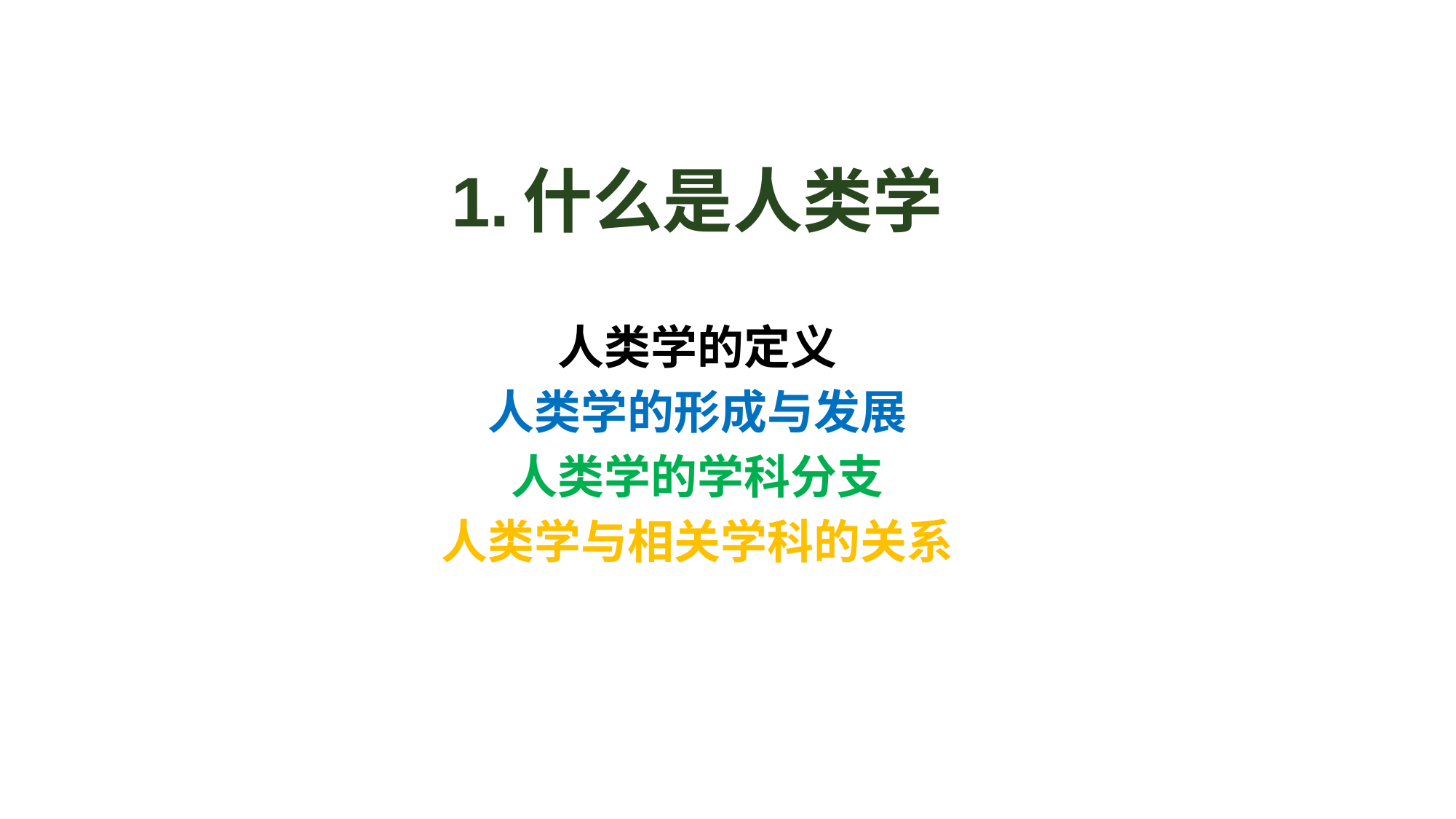

1.什么是人类学
人类学的定义
人类学的形成与发展
人类学的学科分支
人类学与相关学科的关系